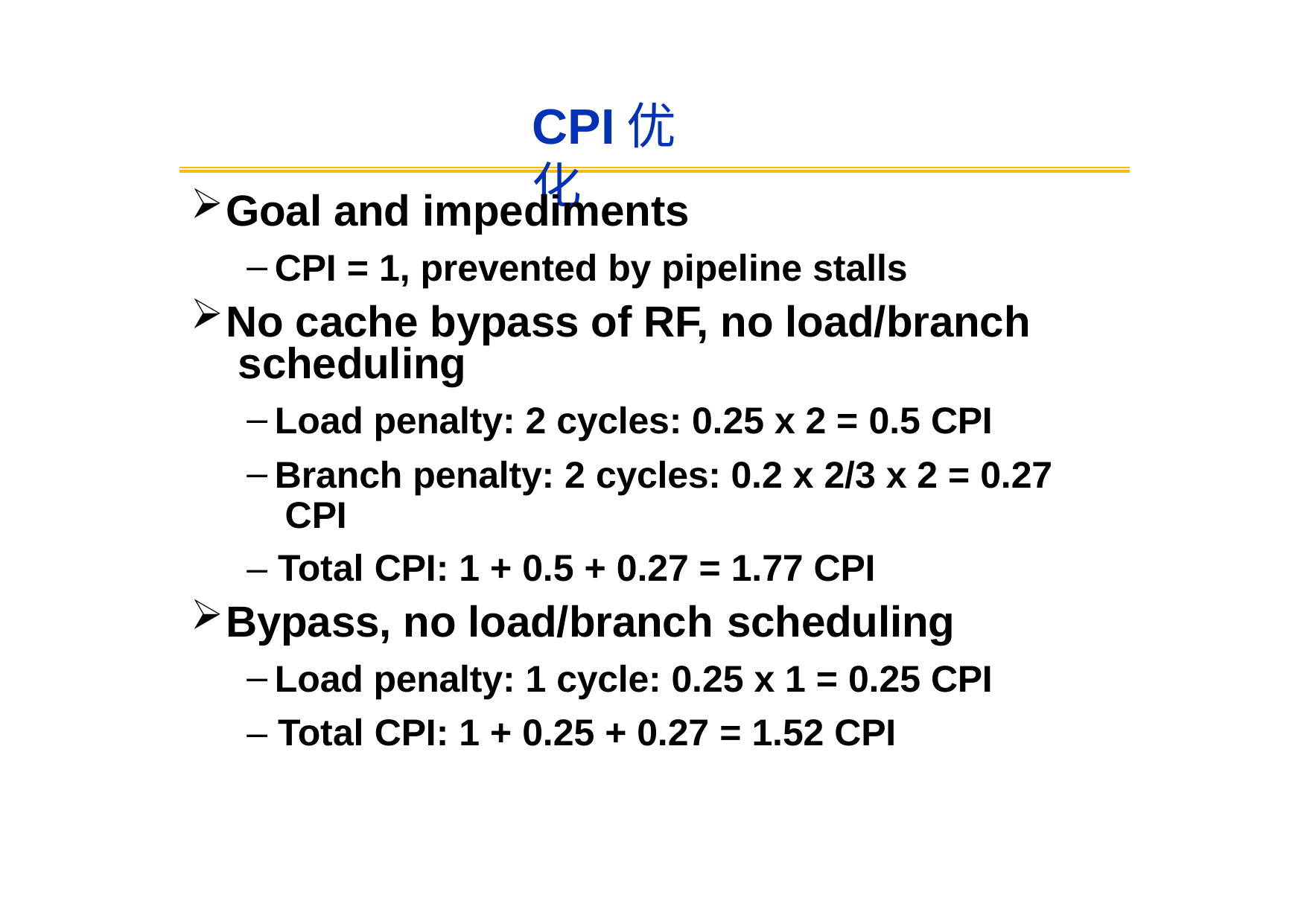

# CPI优化
Goal and impediments
CPI = 1, prevented by pipeline stalls
No cache bypass of RF, no load/branch  scheduling
Load penalty: 2 cycles: 0.25 x 2 = 0.5 CPI
Branch penalty: 2 cycles: 0.2 x 2/3 x 2 = 0.27  CPI
– Total CPI: 1 + 0.5 + 0.27 = 1.77 CPI
Bypass, no load/branch scheduling
Load penalty: 1 cycle: 0.25 x 1 = 0.25 CPI
– Total CPI: 1 + 0.25 + 0.27 = 1.52 CPI